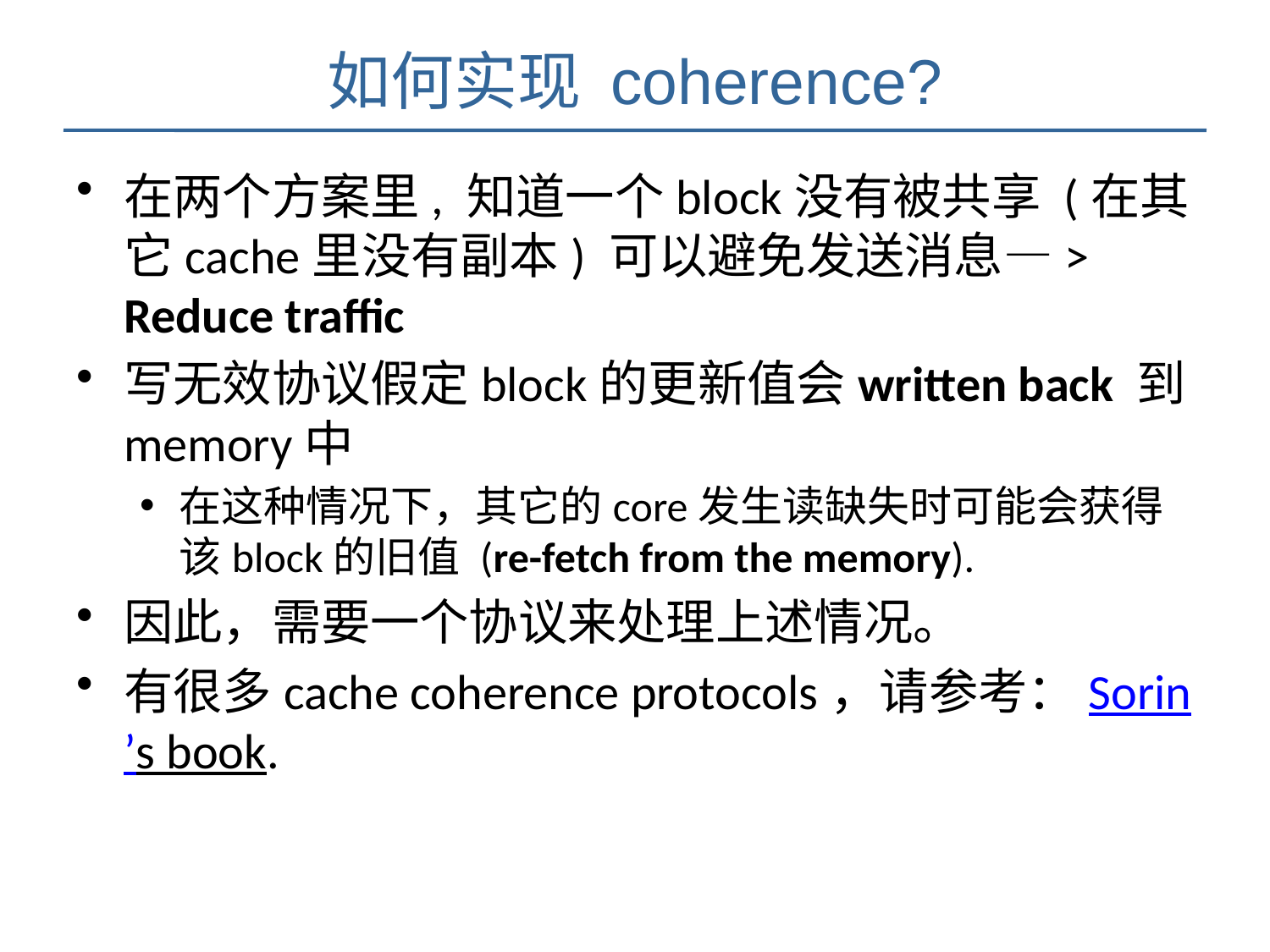

# 如何实现 coherence?
在两个方案里, 知道一个block没有被共享 (在其它cache里没有副本) 可以避免发送消息—> Reduce traffic
写无效协议假定block的更新值会written back 到memory中
在这种情况下，其它的core发生读缺失时可能会获得该block的旧值 (re-fetch from the memory).
因此，需要一个协议来处理上述情况。
有很多cache coherence protocols，请参考：Sorin’s book.